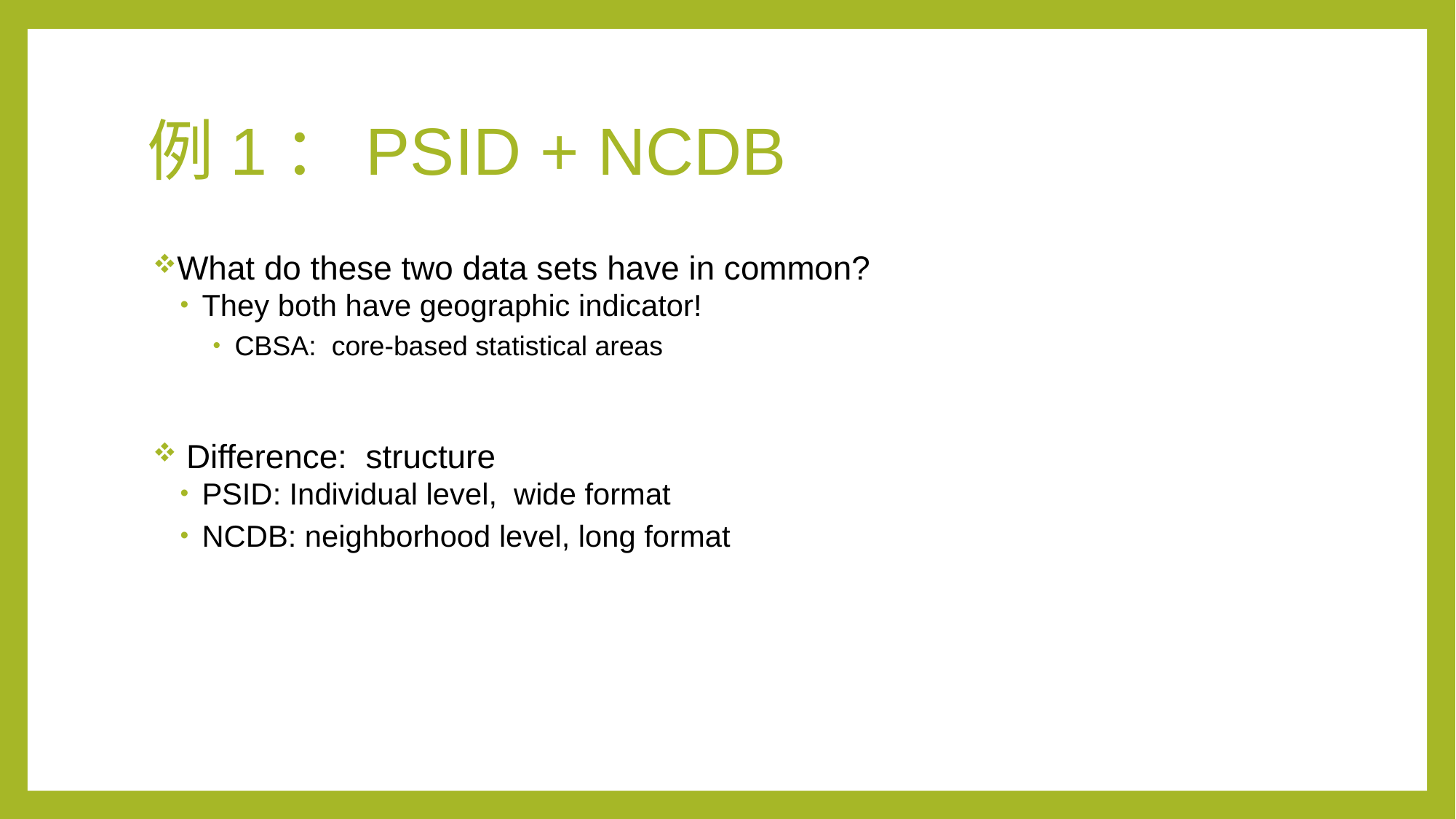

# 例1：PSID + NCDB
What do these two data sets have in common?
They both have geographic indicator!
CBSA:  core-based statistical areas

 Difference:  structure
PSID: Individual level,  wide format
NCDB: neighborhood level, long format